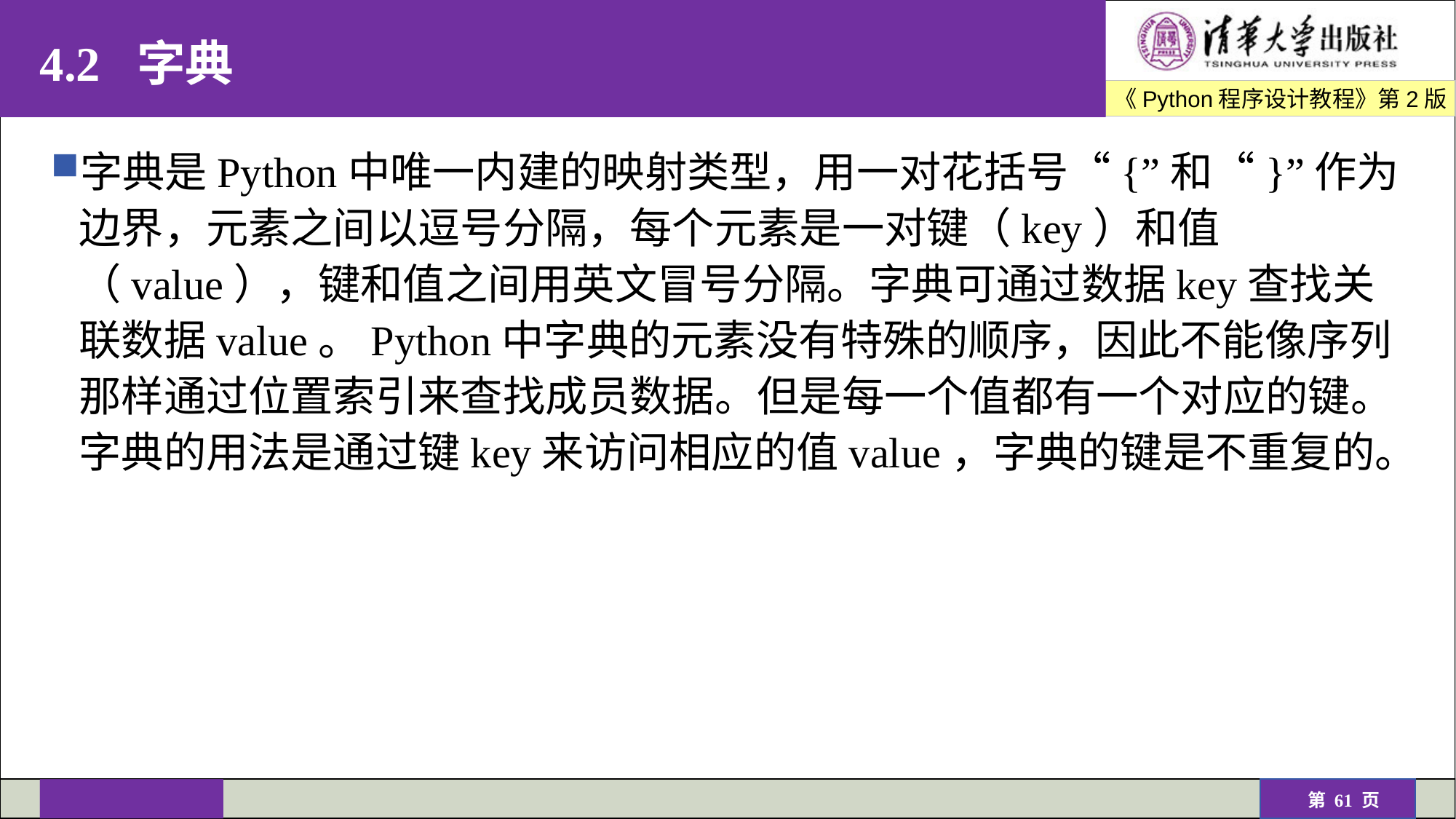

# 4.2  字典
字典是Python中唯一内建的映射类型，用一对花括号“{”和“}”作为边界，元素之间以逗号分隔，每个元素是一对键（key）和值（value），键和值之间用英文冒号分隔。字典可通过数据key查找关联数据value。Python中字典的元素没有特殊的顺序，因此不能像序列那样通过位置索引来查找成员数据。但是每一个值都有一个对应的键。字典的用法是通过键key来访问相应的值value，字典的键是不重复的。